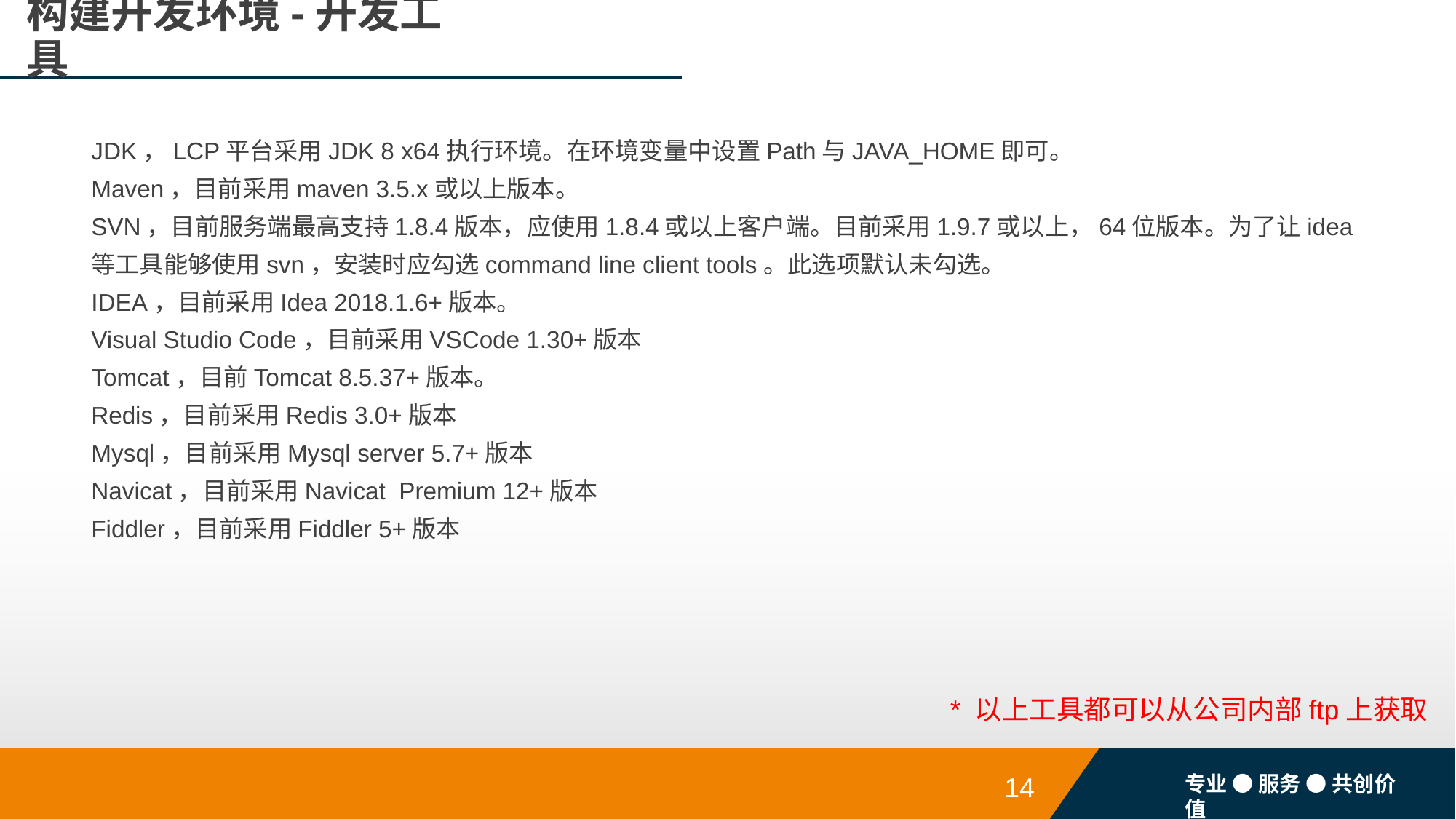

# 构建开发环境-开发工具
JDK，LCP平台采用JDK 8 x64执行环境。在环境变量中设置Path与JAVA_HOME即可。
Maven，目前采用maven 3.5.x或以上版本。
SVN，目前服务端最高支持1.8.4版本，应使用1.8.4或以上客户端。目前采用1.9.7或以上，64位版本。为了让idea等工具能够使用svn，安装时应勾选command line client tools。此选项默认未勾选。
IDEA，目前采用Idea 2018.1.6+版本。
Visual Studio Code，目前采用VSCode 1.30+版本
Tomcat，目前Tomcat 8.5.37+版本。
Redis，目前采用Redis 3.0+版本
Mysql，目前采用Mysql server 5.7+版本
Navicat，目前采用Navicat  Premium 12+版本
Fiddler，目前采用Fiddler 5+版本
* 以上工具都可以从公司内部ftp上获取